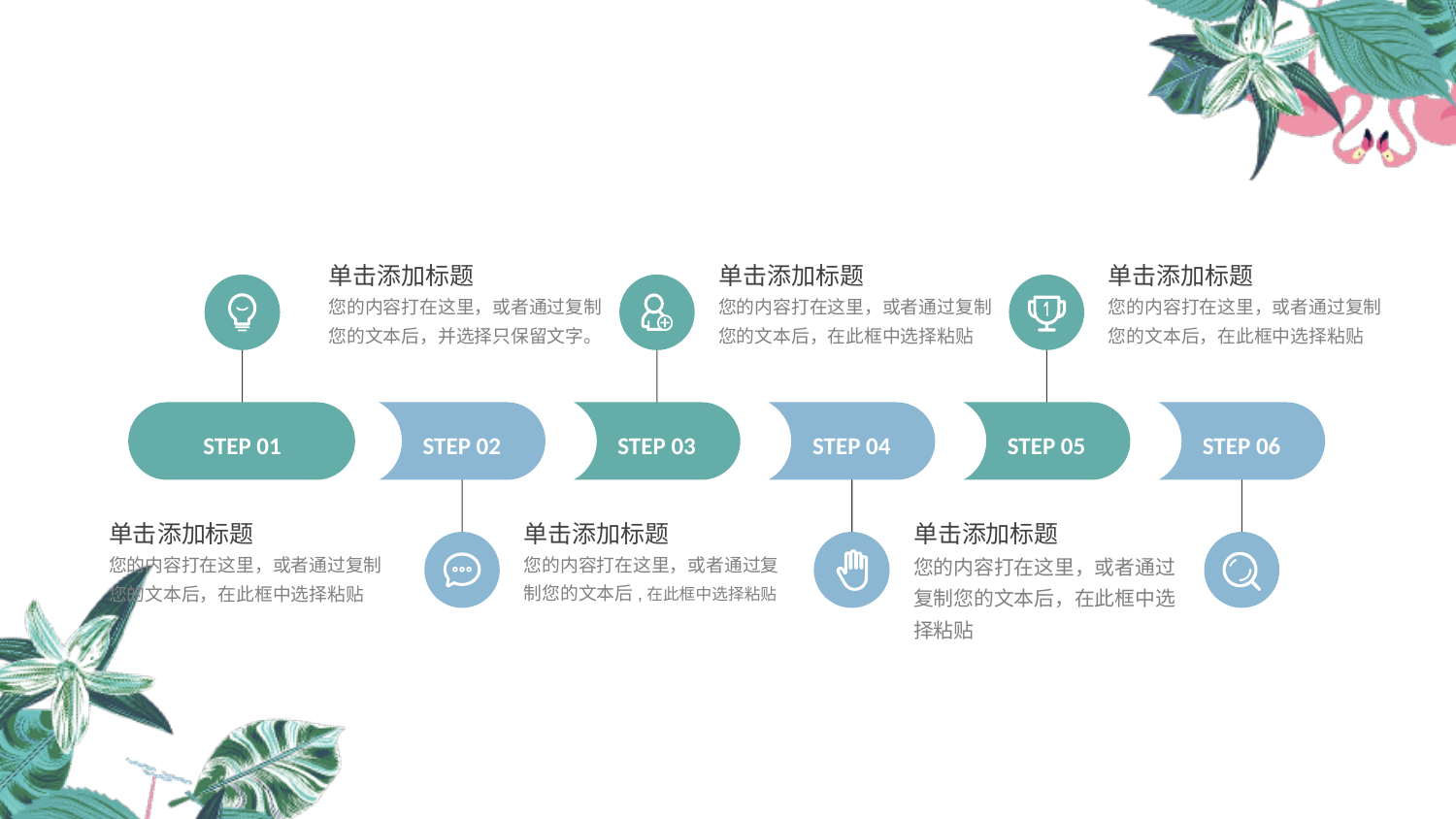

单击添加标题
您的内容打在这里，或者通过复制您的文本后，并选择只保留文字。
单击添加标题
您的内容打在这里，或者通过复制您的文本后，在此框中选择粘贴
单击添加标题
您的内容打在这里，或者通过复制您的文本后，在此框中选择粘贴

STEP 01
STEP 02
STEP 03
STEP 04
STEP 05
STEP 06

单击添加标题
您的内容打在这里，或者通过复制您的文本后,在此框中选择粘贴

单击添加标题
您的内容打在这里，或者通过复制您的文本后，在此框中选择粘贴
单击添加标题
您的内容打在这里，或者通过复制您的文本后，在此框中选择粘贴